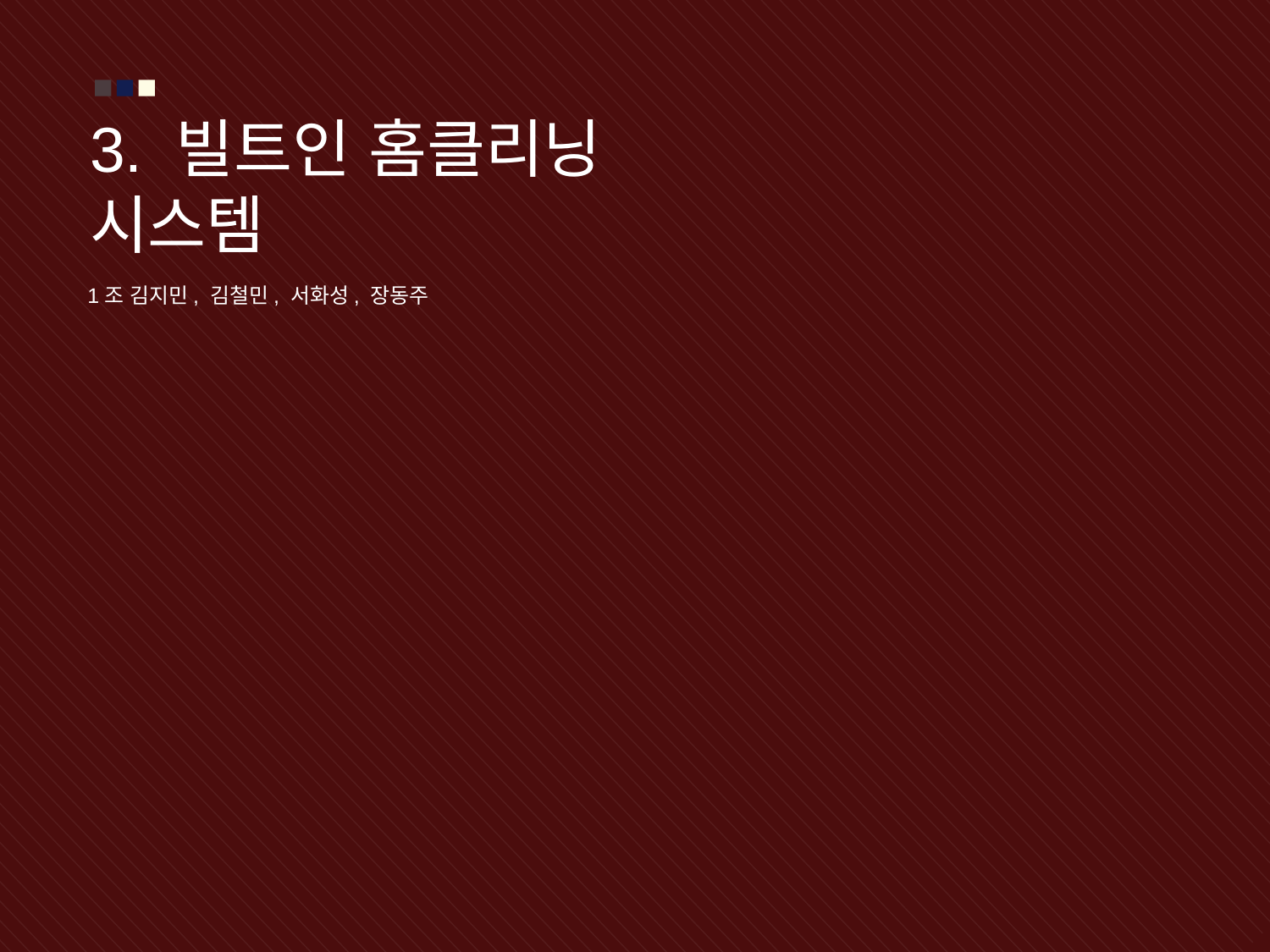

3. 빌트인 홈클리닝 시스템
1조 김지민, 김철민, 서화성, 장동주